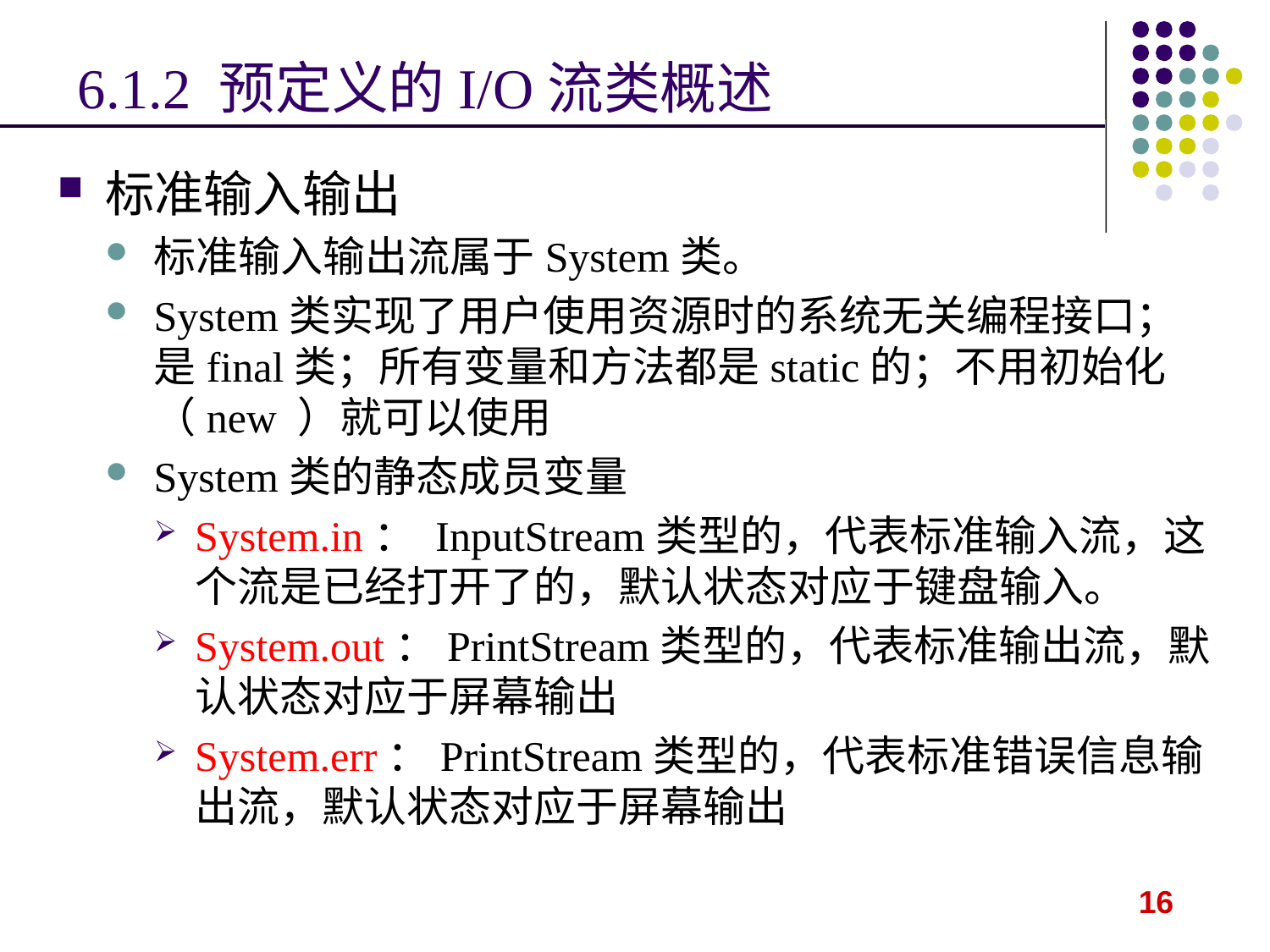

# 6.1.2 预定义的I/O流类概述
标准输入输出
标准输入输出流属于System类。
System类实现了用户使用资源时的系统无关编程接口；是final类；所有变量和方法都是static的；不用初始化（new ）就可以使用
System类的静态成员变量
System.in： InputStream类型的，代表标准输入流，这个流是已经打开了的，默认状态对应于键盘输入。
System.out：PrintStream类型的，代表标准输出流，默认状态对应于屏幕输出
System.err：PrintStream类型的，代表标准错误信息输出流，默认状态对应于屏幕输出